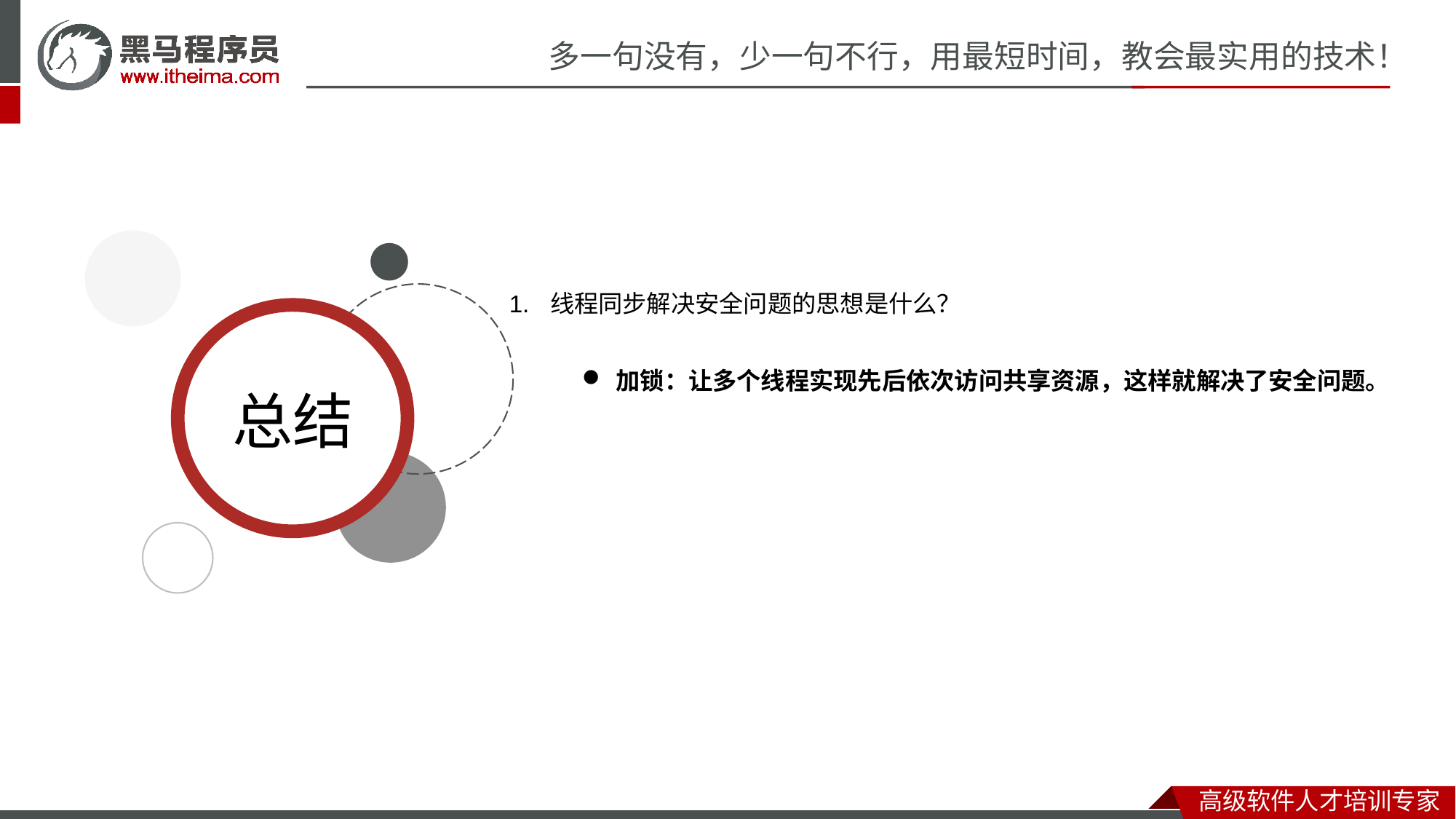

线程同步解决安全问题的思想是什么？
加锁：让多个线程实现先后依次访问共享资源，这样就解决了安全问题。